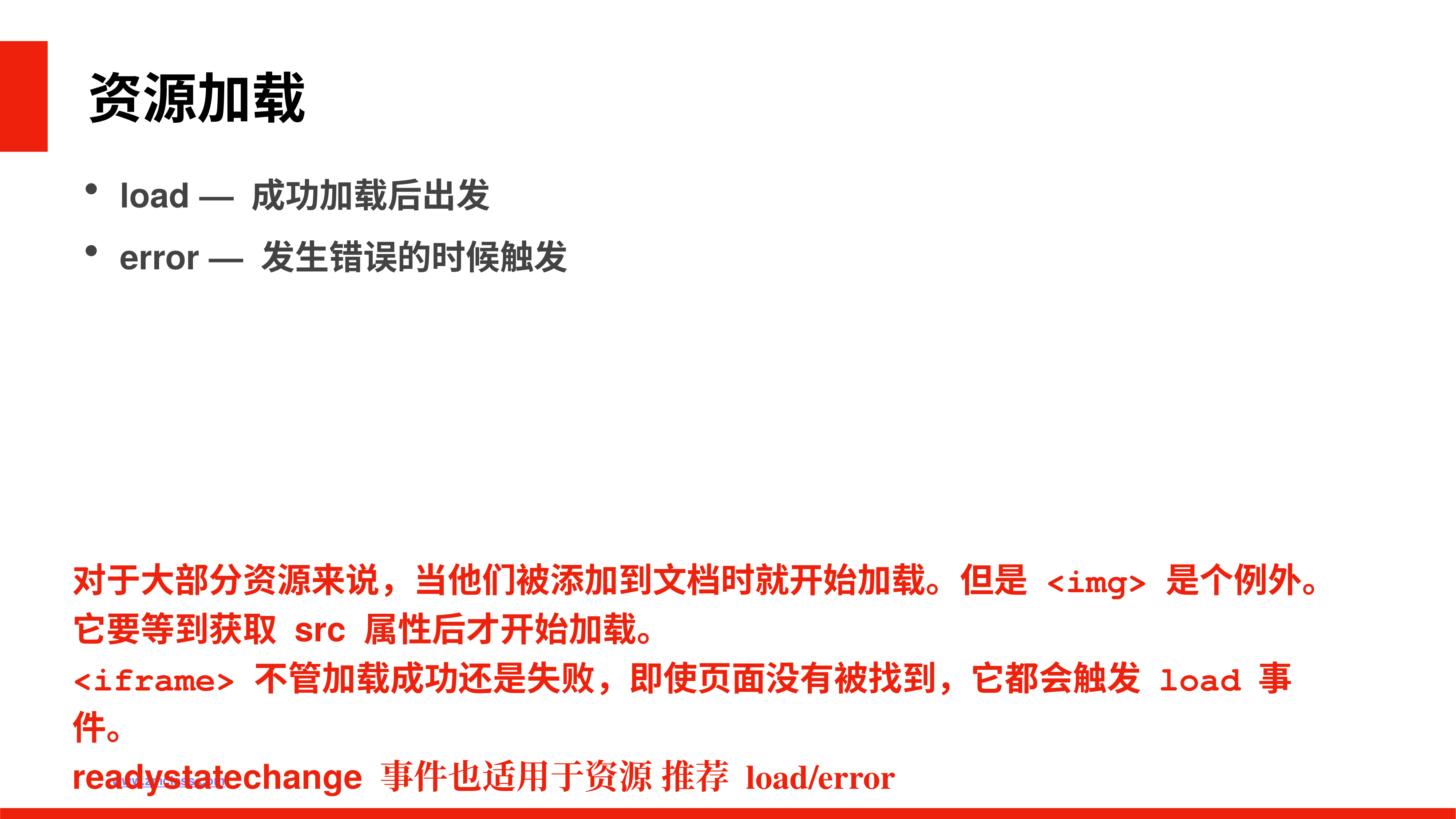

资源加载
load — 成功加载后出发
error — 发生错误的时候触发
对于大部分资源来说，当他们被添加到文档时就开始加载。但是 <img> 是个例外。它要等到获取 src 属性后才开始加载。
<iframe> 不管加载成功还是失败，即使页面没有被找到，它都会触发 load 事件。
readystatechange 事件也适用于资源 推荐 load/error
追梦课堂   临汾首家专业的web前端培训机构                                                          www.zmclass.com
18